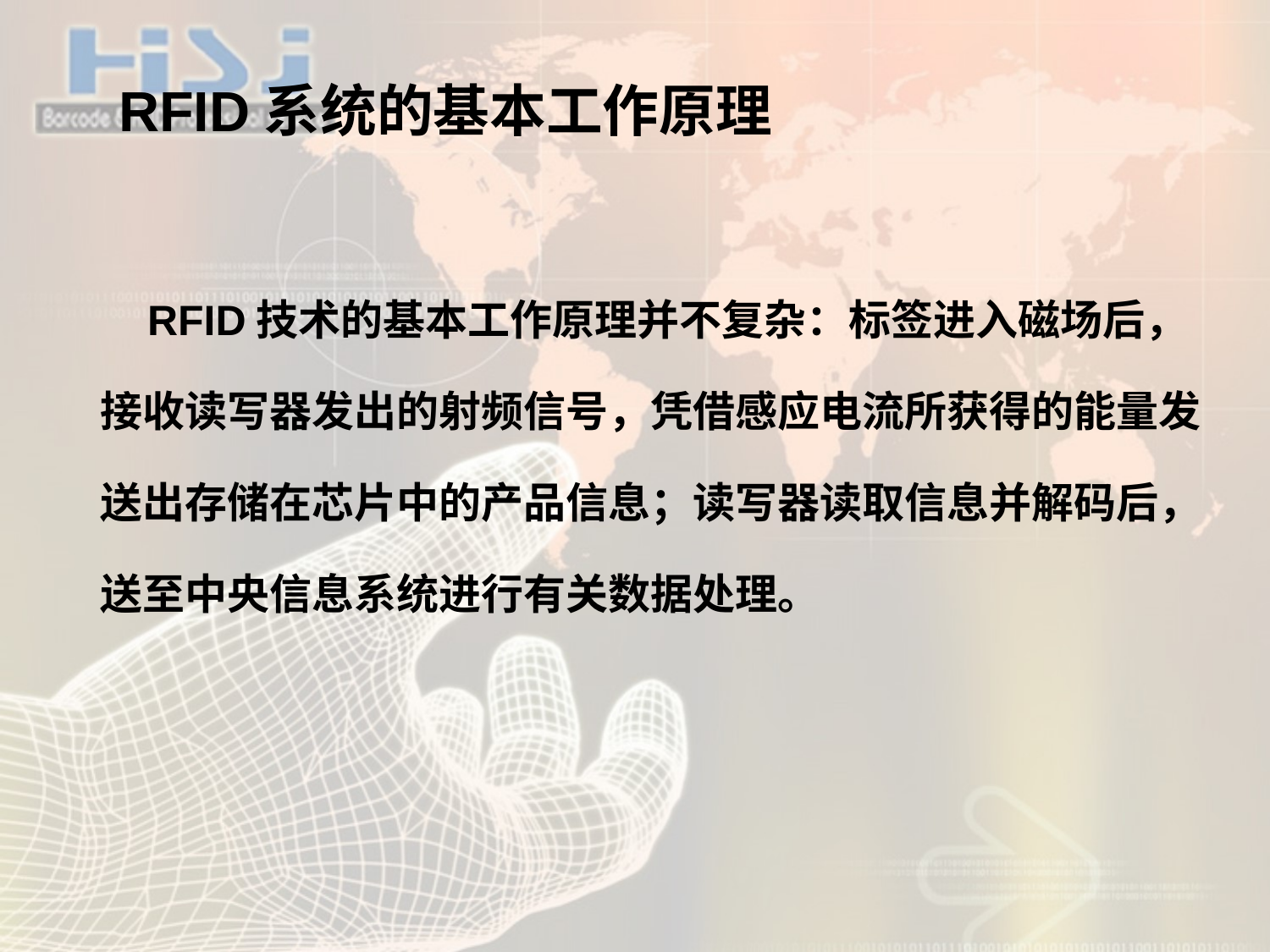

# RFID系统的基本工作原理
    RFID技术的基本工作原理并不复杂：标签进入磁场后，
接收读写器发出的射频信号，凭借感应电流所获得的能量发
送出存储在芯片中的产品信息；读写器读取信息并解码后，
送至中央信息系统进行有关数据处理。